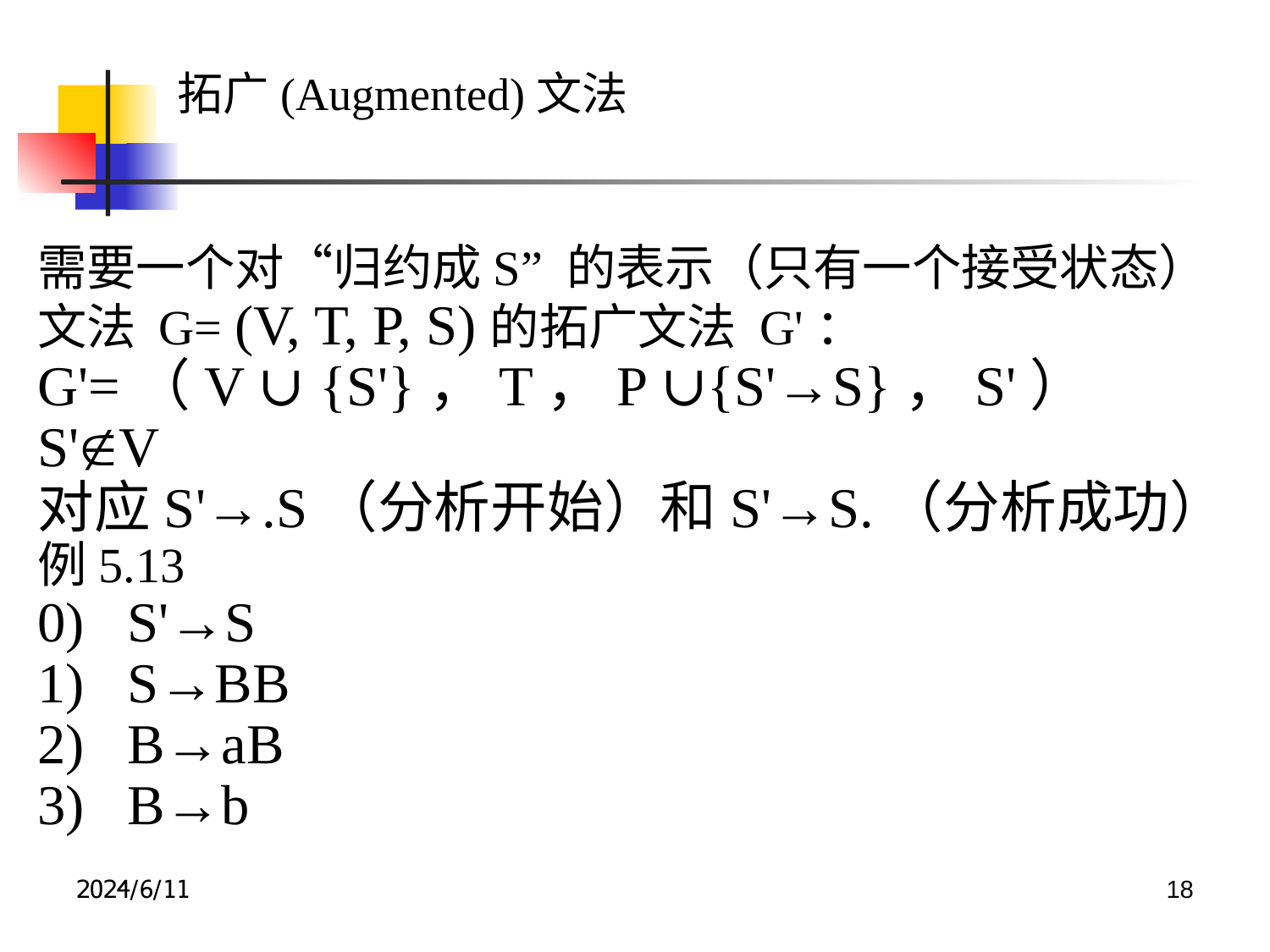

拓广(Augmented)文法
需要一个对“归约成S” 的表示（只有一个接受状态）
文法 G= (V, T, P, S)的拓广文法 G'：
G'=（V ∪ {S'}，T，P ∪{S'→S}，S'）
S'∉V
对应S'→.S（分析开始）和S'→S.（分析成功）
例5.13
0)   S'→S
1)   S→BB
2)   B→aB
3)   B→b
2024/6/11
18